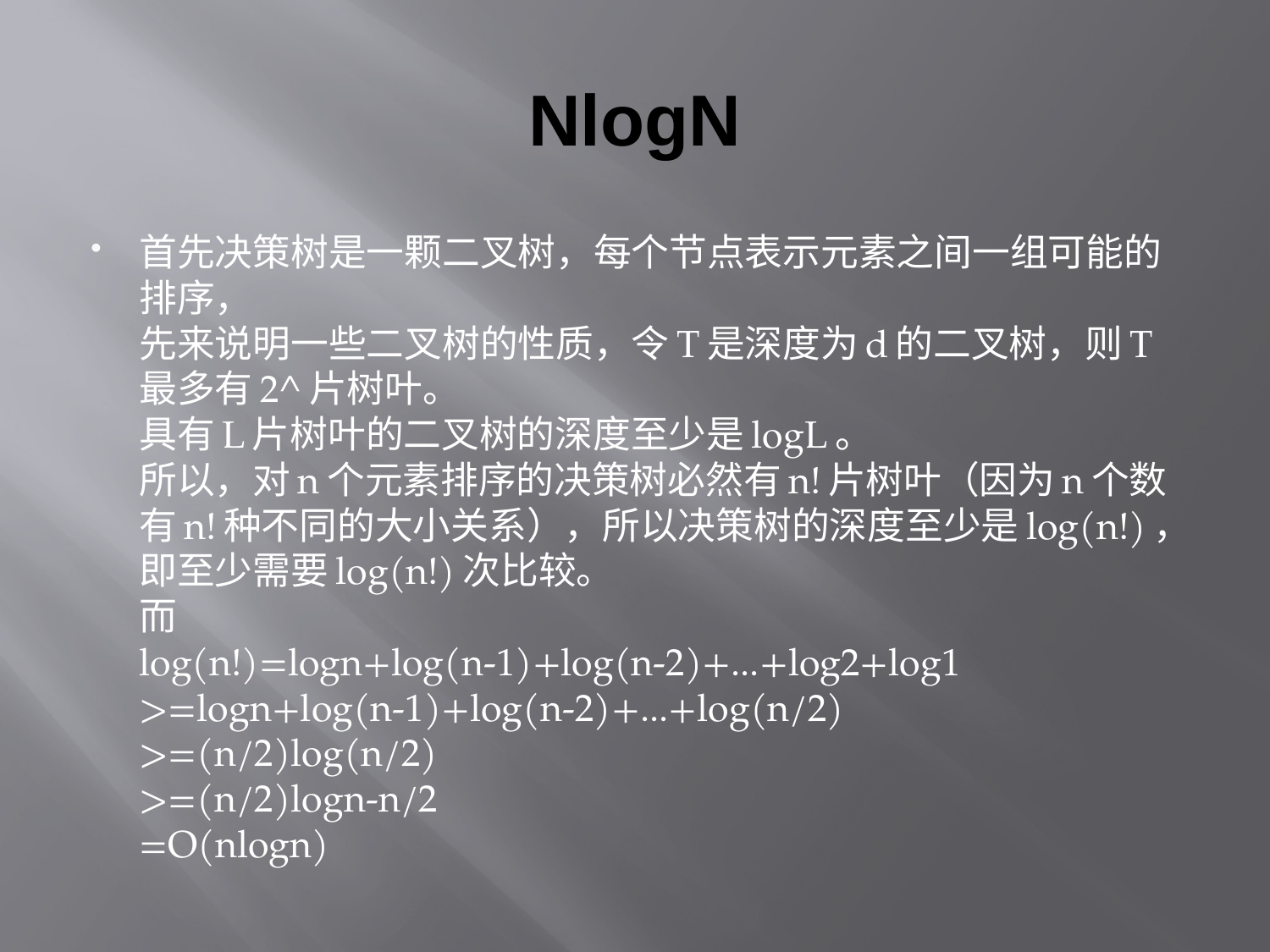

# NlogN
首先决策树是一颗二叉树，每个节点表示元素之间一组可能的排序，
先来说明一些二叉树的性质，令T是深度为d的二叉树，则T最多有2^片树叶。
具有L片树叶的二叉树的深度至少是logL。
所以，对n个元素排序的决策树必然有n!片树叶（因为n个数有n!种不同的大小关系），所以决策树的深度至少是log(n!)，即至少需要log(n!)次比较。
而
log(n!)=logn+log(n-1)+log(n-2)+...+log2+log1
>=logn+log(n-1)+log(n-2)+...+log(n/2)
>=(n/2)log(n/2)
>=(n/2)logn-n/2
=O(nlogn)